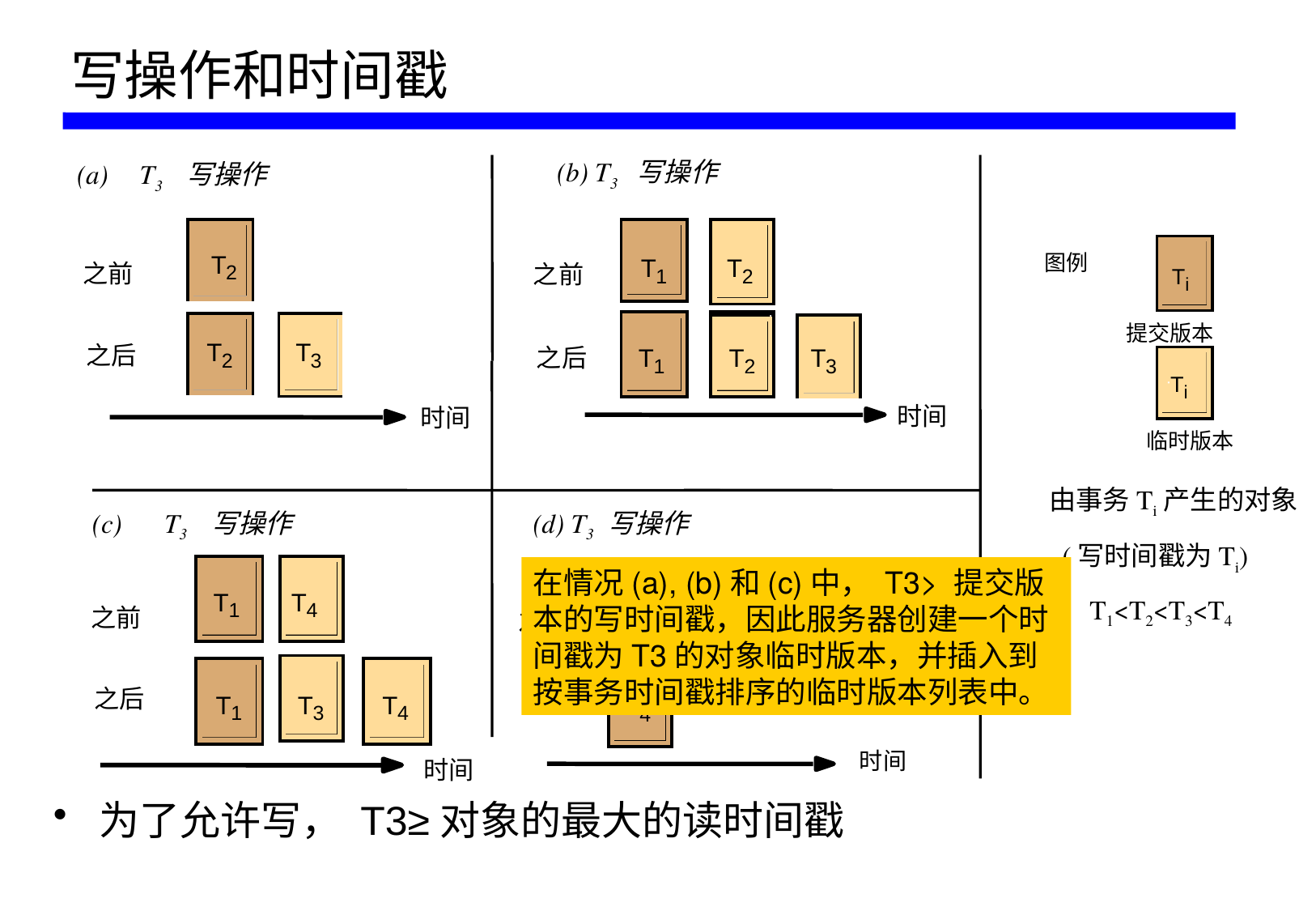

# 写操作和时间戳

(b)
 T3
 写操作

(a)
 T3
写操作

T
图例
T
T
之前
之前
2
T
1
2
i

提交版本
T
T
之后
之后
T
T
T
2
3

1
2
3

T
i
时间
时间

临时版本
由事务Ti产生的对象

(c)
 T3
写操作
(d)
 T3
写操作

 (写时间戳为Ti)

事务被放弃

T
T
T1<T2<T3<T4
T
1
4
4
之前
之前

之后
之后
T
T
T
T
1
3
4
4
时间
时间

在情况(a), (b)和(c)中， T3> 提交版本的写时间戳，因此服务器创建一个时间戳为T3的对象临时版本，并插入到按事务时间戳排序的临时版本列表中。

为了允许写， T3≥对象的最大的读时间戳